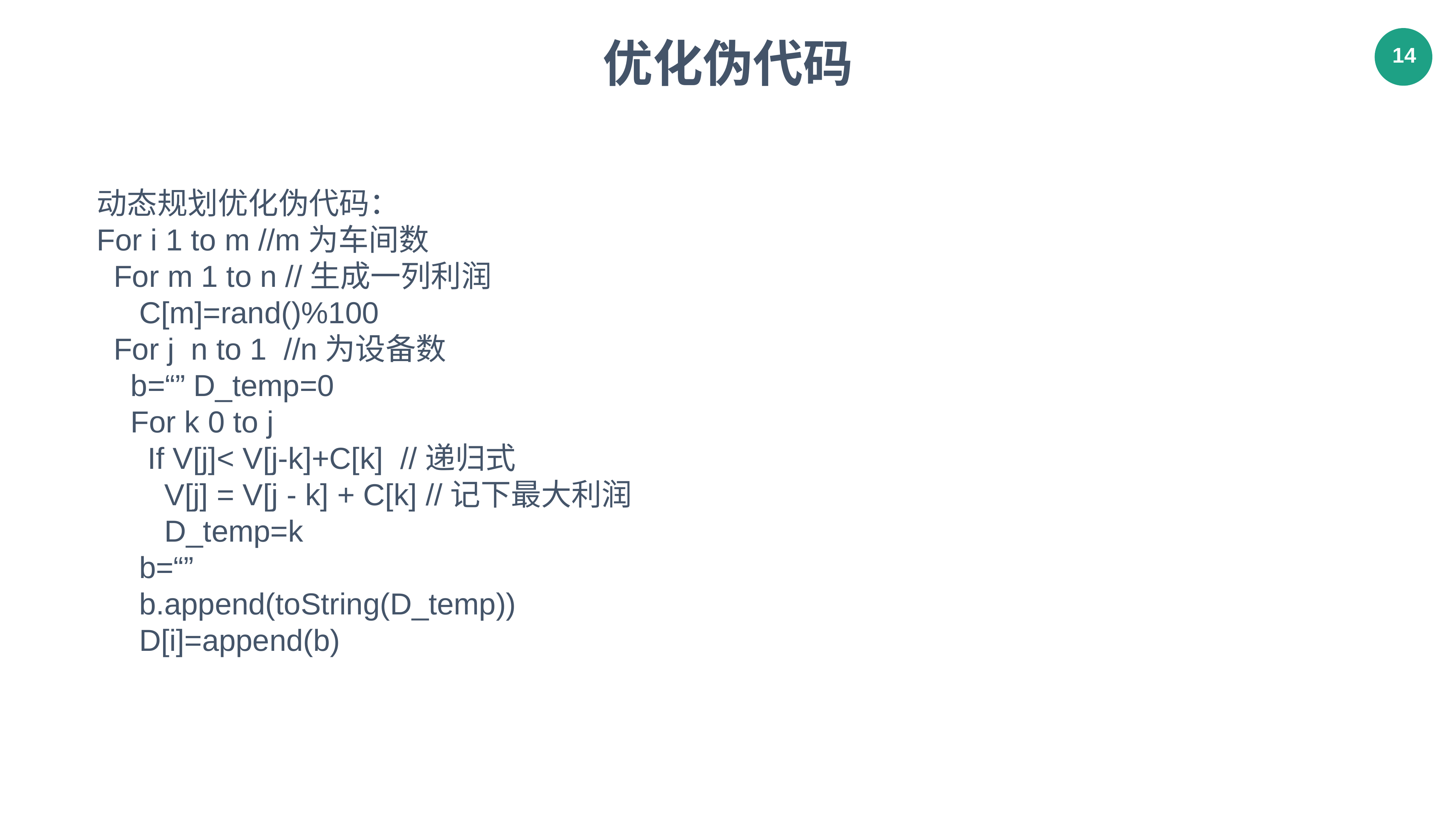

优化伪代码
动态规划优化伪代码：
For i 1 to m //m为车间数
  For m 1 to n //生成一列利润
     C[m]=rand()%100
  For j  n to 1  //n为设备数
    b=“” D_temp=0
    For k 0 to j
      If V[j]< V[j-k]+C[k]  //递归式
        V[j] = V[j - k] + C[k] //记下最大利润
        D_temp=k
     b=“”
     b.append(toString(D_temp))
     D[i]=append(b)